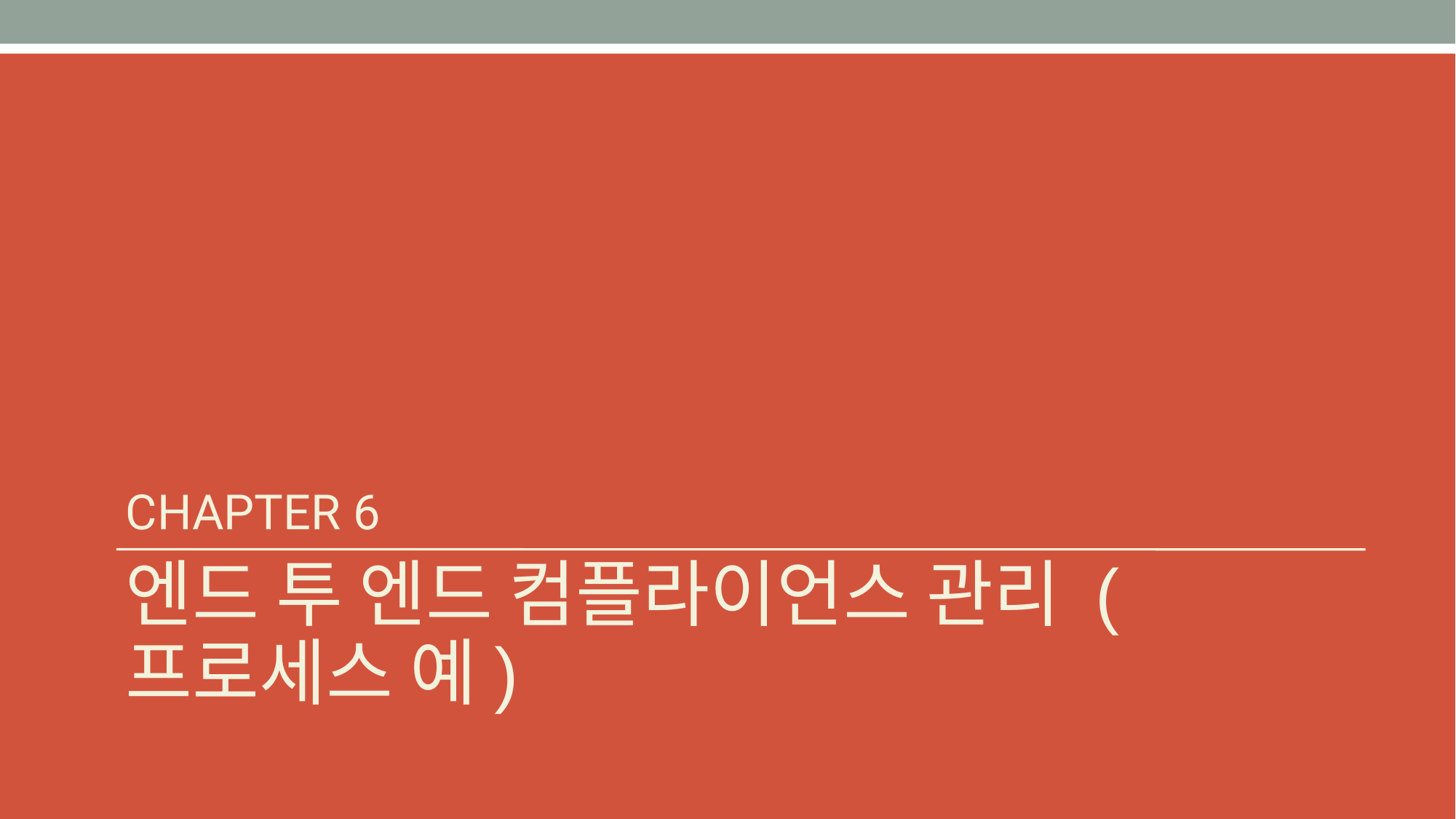

# CHAPTER 6
엔드 투 엔드 컴플라이언스 관리 (프로세스 예)